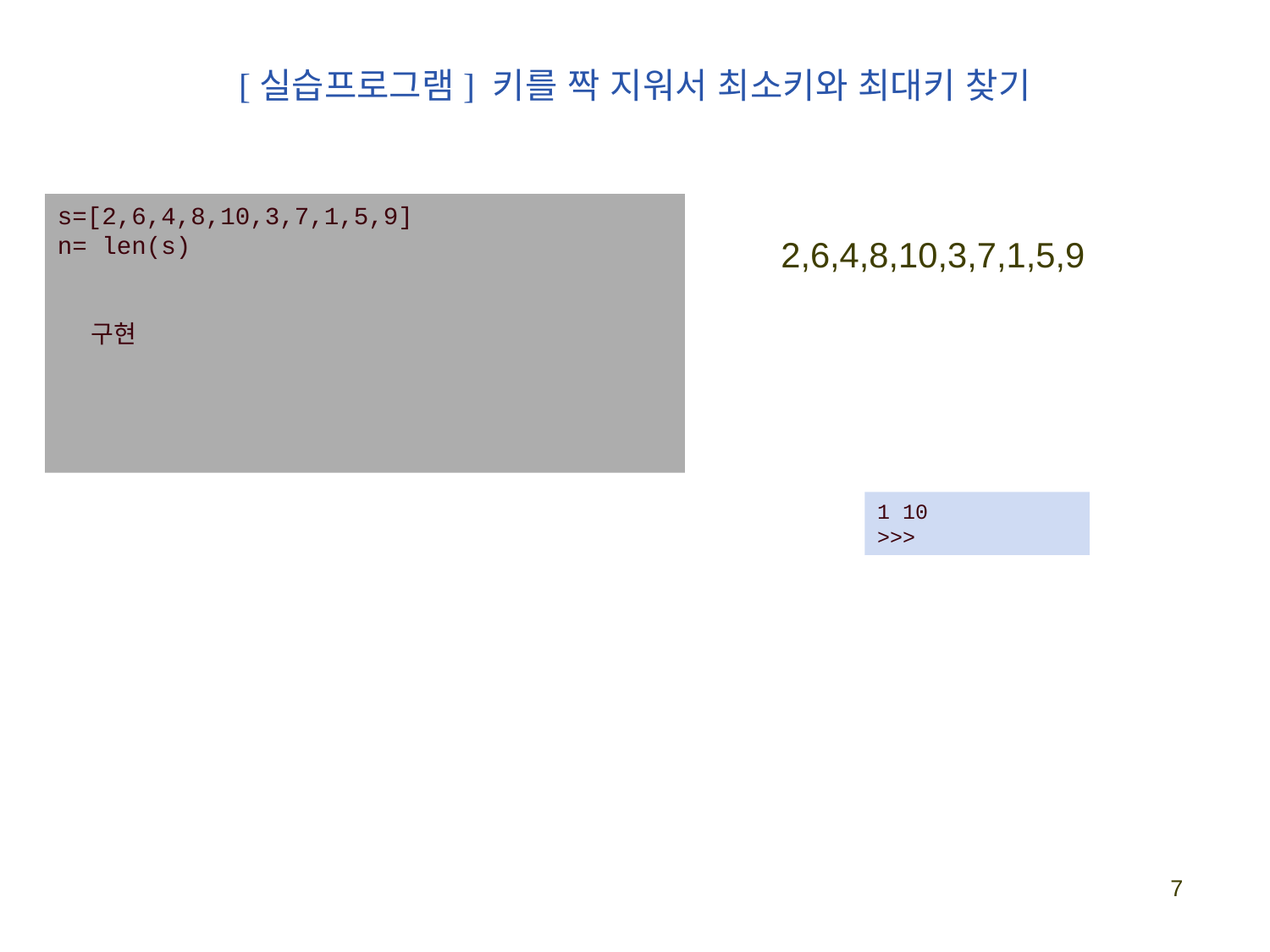

[실습프로그램] 키를 짝 지워서 최소키와 최대키 찾기
s=[2,6,4,8,10,3,7,1,5,9]
n= len(s)

     구현

2,6,4,8,10,3,7,1,5,9
1 10
>>>
7